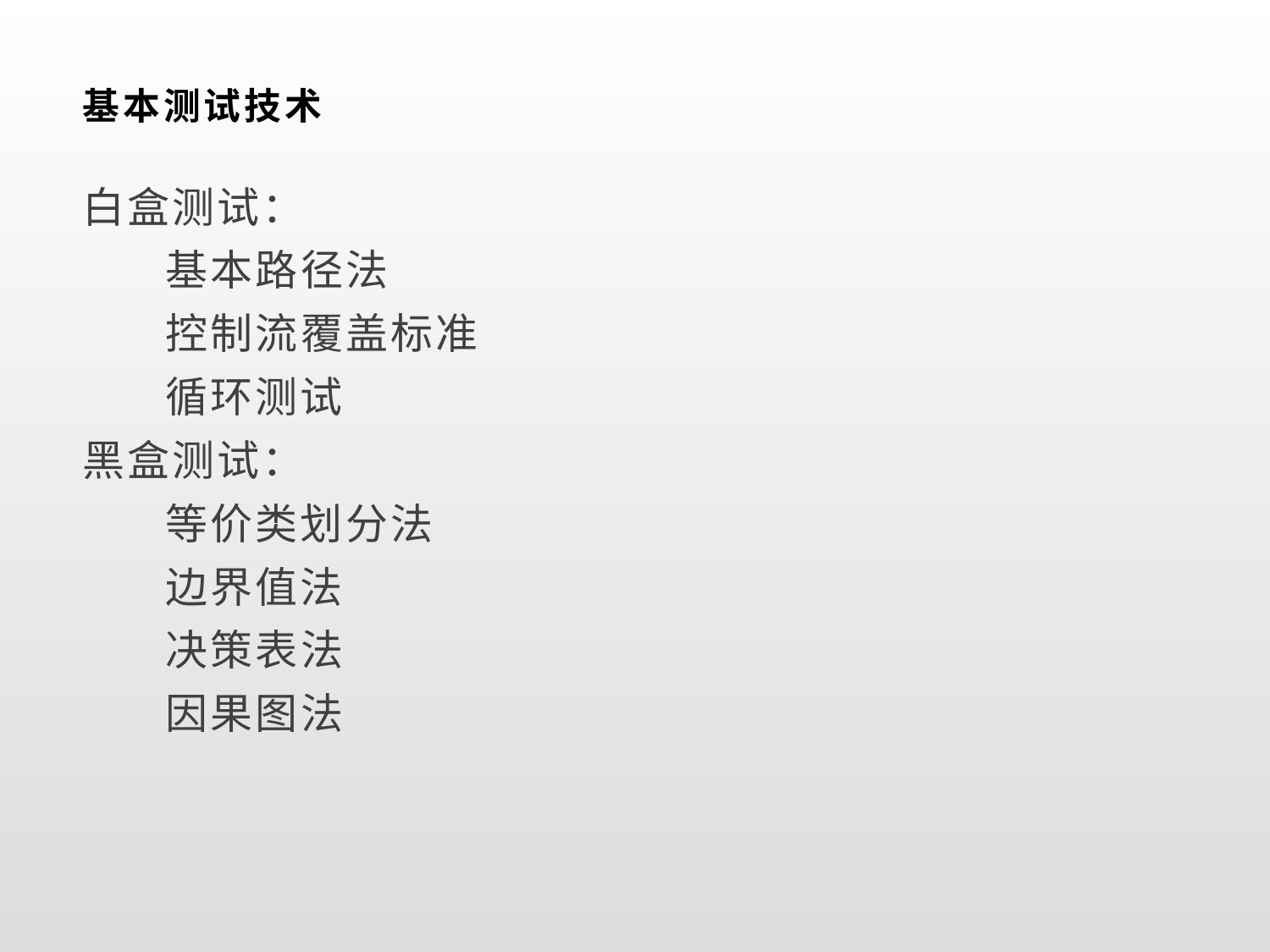

# 基本测试技术
白盒测试：
      基本路径法
      控制流覆盖标准
      循环测试
黑盒测试：
      等价类划分法
      边界值法
      决策表法
      因果图法